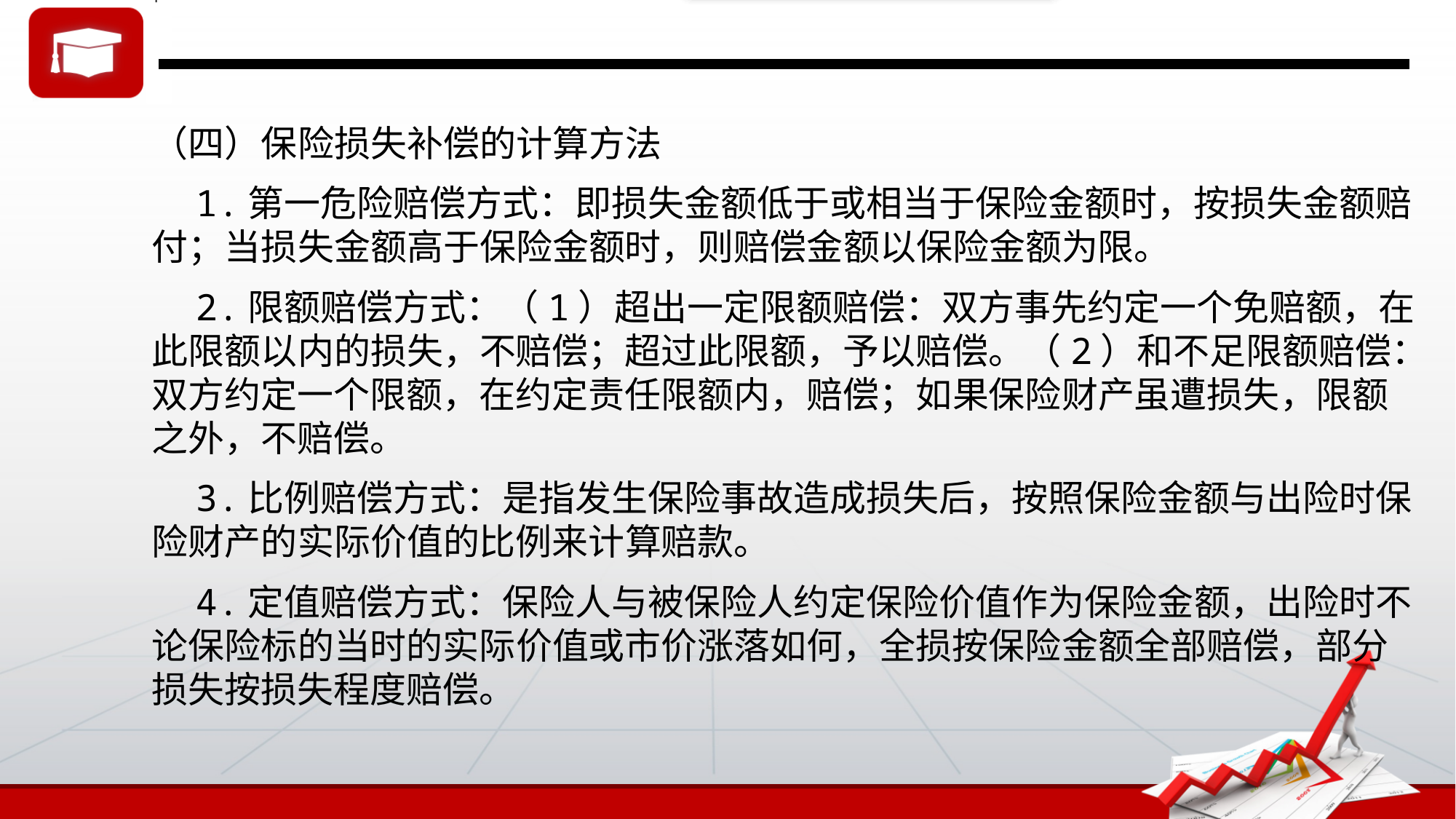

（四）保险损失补偿的计算方法
  1.第一危险赔偿方式：即损失金额低于或相当于保险金额时，按损失金额赔付；当损失金额高于保险金额时，则赔偿金额以保险金额为限。
  2.限额赔偿方式：（1）超出一定限额赔偿：双方事先约定一个免赔额，在此限额以内的损失，不赔偿；超过此限额，予以赔偿。（2）和不足限额赔偿：双方约定一个限额，在约定责任限额内，赔偿；如果保险财产虽遭损失，限额之外，不赔偿。
  3.比例赔偿方式：是指发生保险事故造成损失后，按照保险金额与出险时保险财产的实际价值的比例来计算赔款。
  4.定值赔偿方式：保险人与被保险人约定保险价值作为保险金额，出险时不论保险标的当时的实际价值或市价涨落如何，全损按保险金额全部赔偿，部分损失按损失程度赔偿。